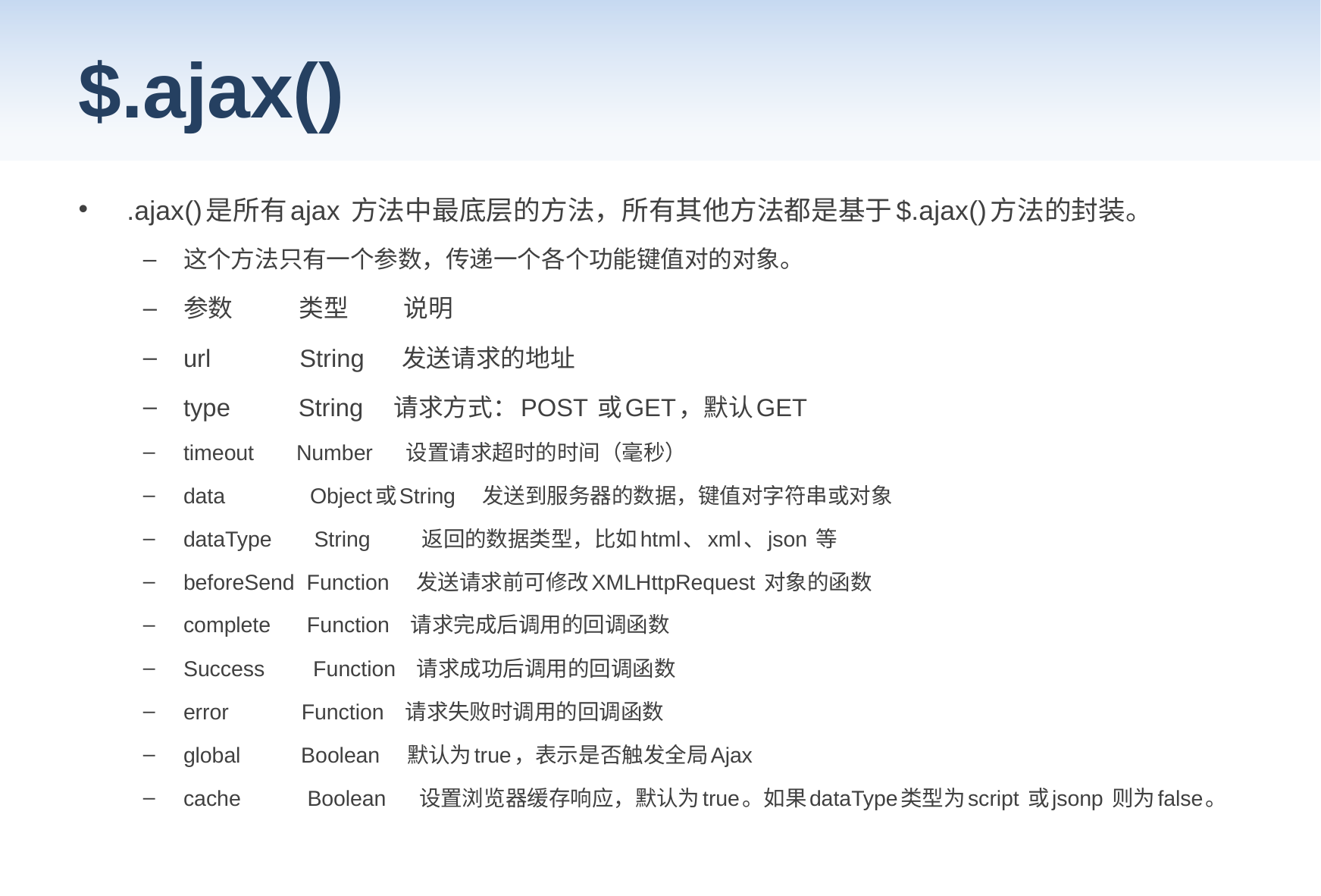

# $.ajax()
.ajax()是所有ajax 方法中最底层的方法，所有其他方法都是基于$.ajax()方法的封装。
这个方法只有一个参数，传递一个各个功能键值对的对象。
参数            类型          说明
url             String     发送请求的地址
type          String    请求方式：POST 或GET，默认GET
timeout       Number     设置请求超时的时间（毫秒）
data              Object或String    发送到服务器的数据，键值对字符串或对象
dataType       String        返回的数据类型，比如html、xml、json 等
beforeSend  Function    发送请求前可修改XMLHttpRequest 对象的函数
complete      Function   请求完成后调用的回调函数
Success        Function   请求成功后调用的回调函数
error            Function   请求失败时调用的回调函数
global          Boolean    默认为true，表示是否触发全局Ajax
cache           Boolean     设置浏览器缓存响应，默认为true。如果dataType类型为script 或jsonp 则为false。